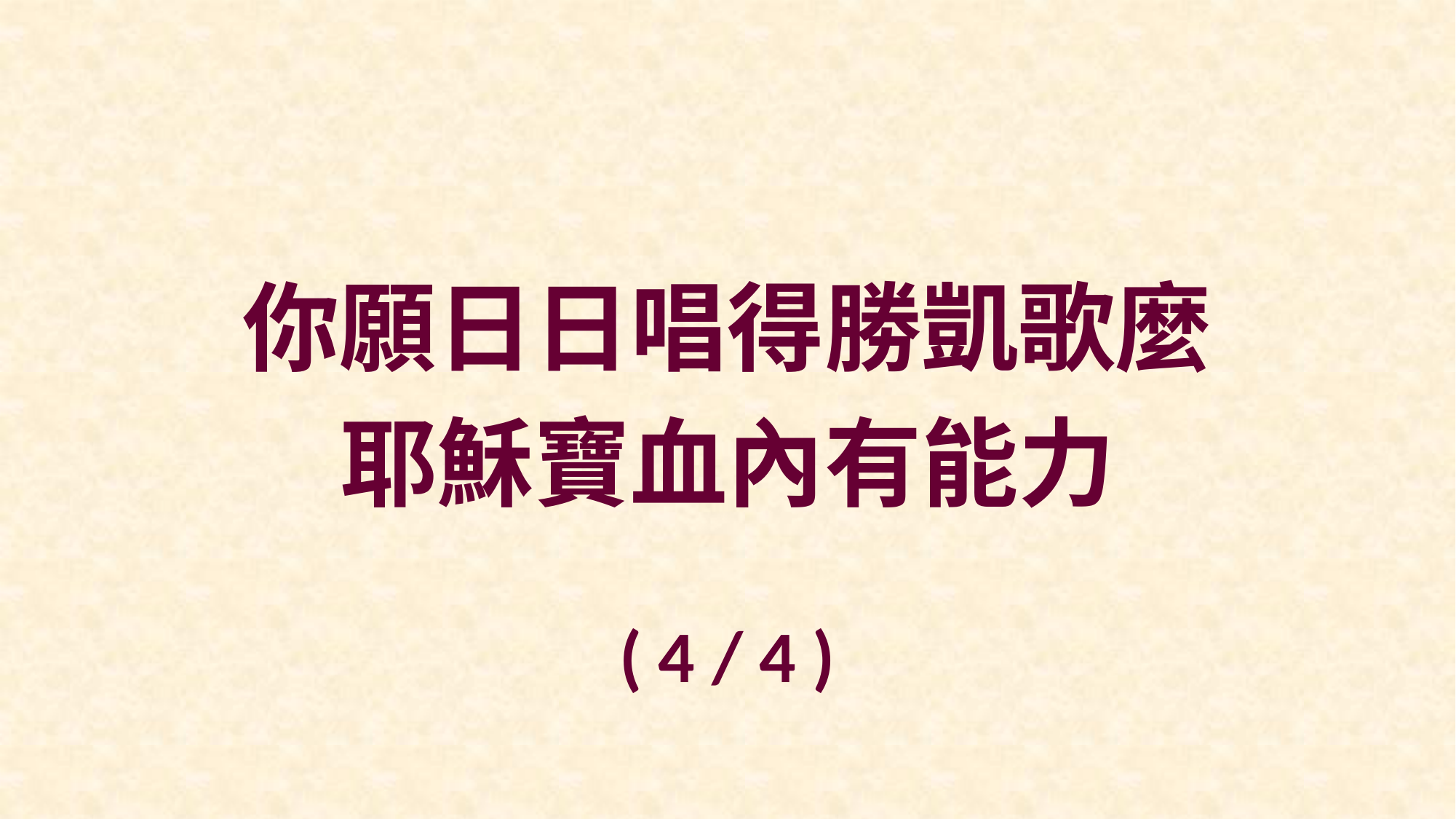

你願日日唱得勝凱歌麼
耶穌寶血內有能力
( 4 / 4 )